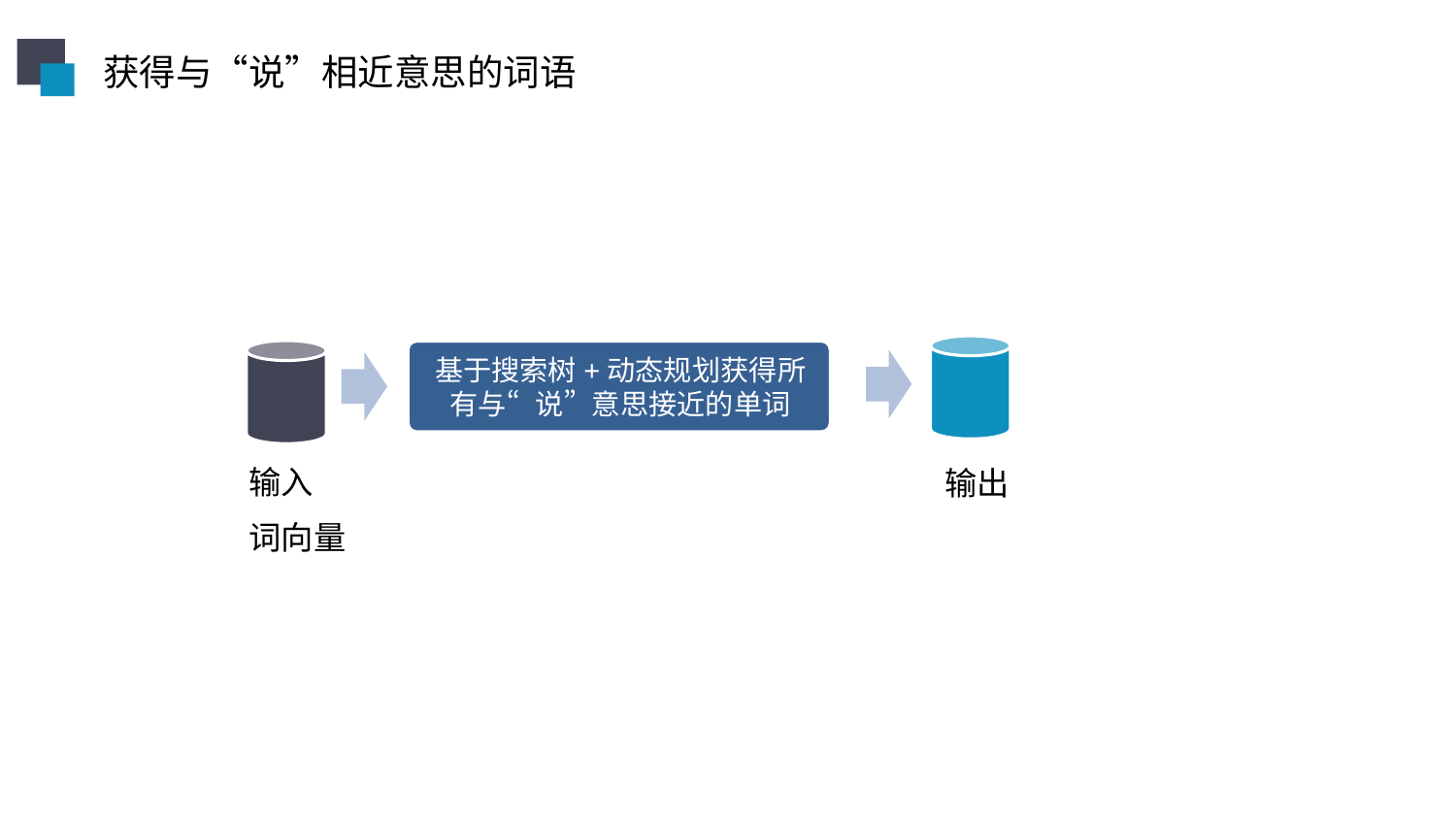

获得与“说”相近意思的词语

基于搜索树+动态规划获得所有与“说”意思接近的单词

输入
输出
词向量